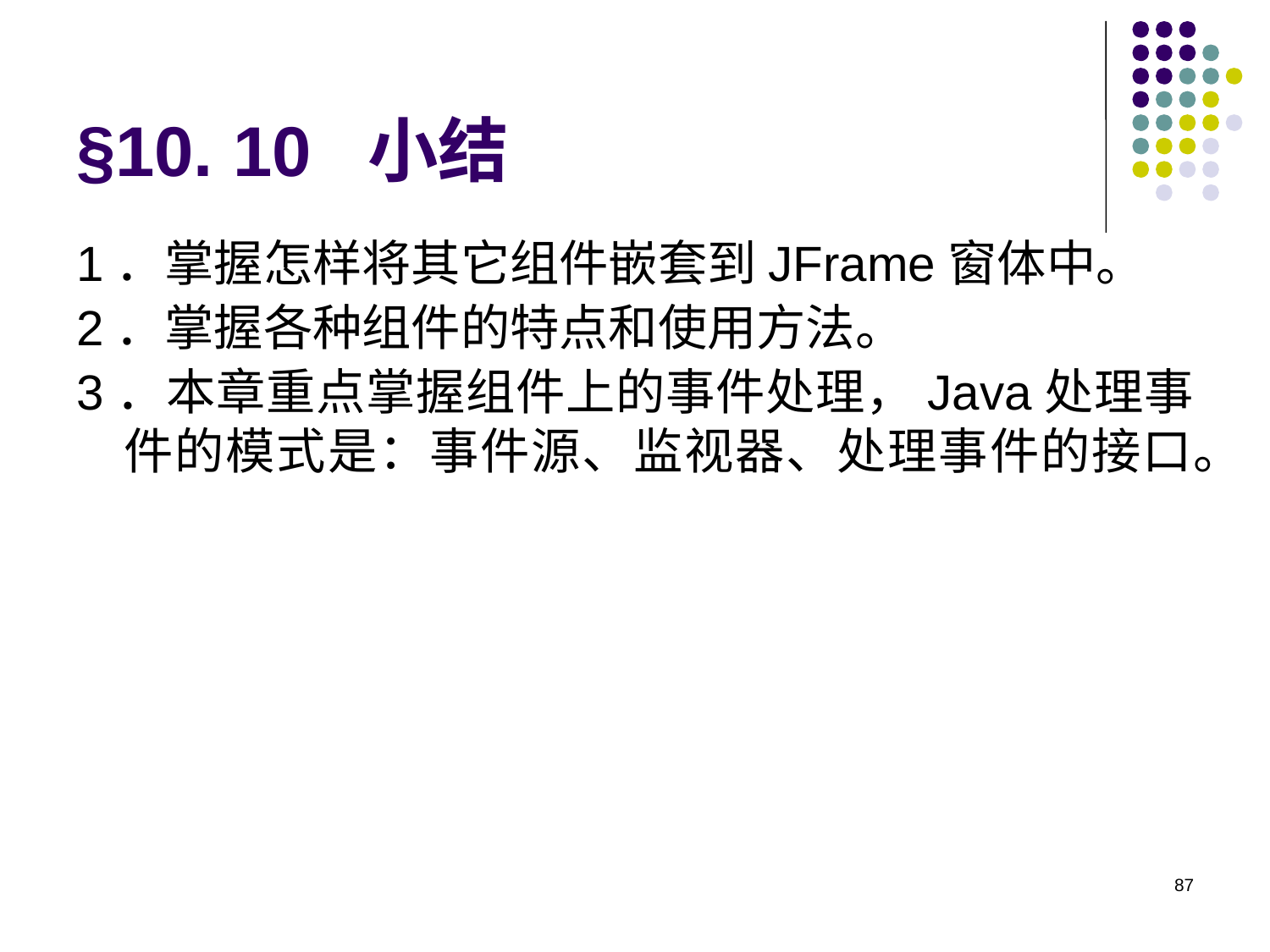

# §10. 10  小结
1．掌握怎样将其它组件嵌套到JFrame窗体中。
2．掌握各种组件的特点和使用方法。
3．本章重点掌握组件上的事件处理，Java处理事件的模式是：事件源、监视器、处理事件的接口。

87